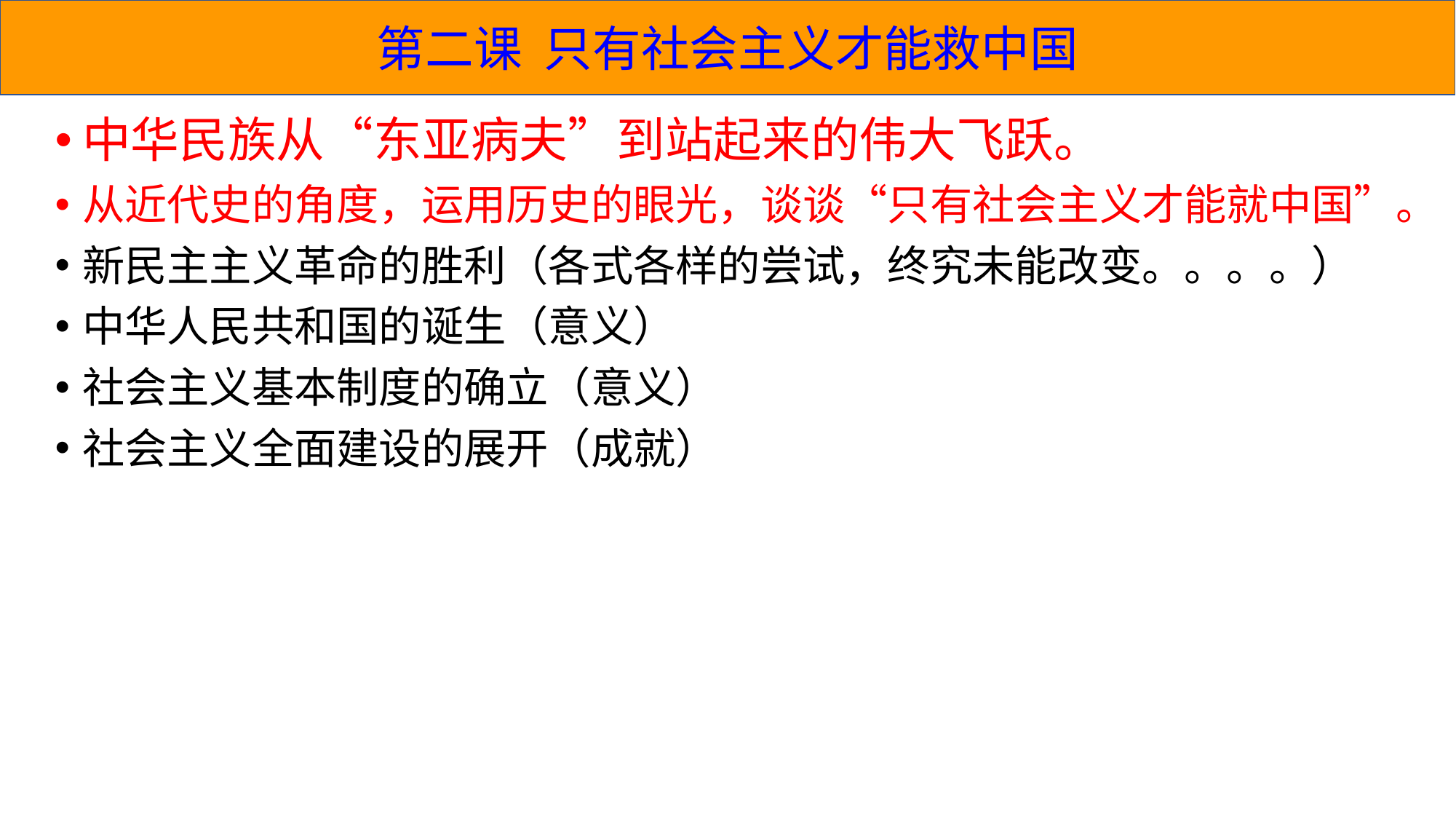

第二课  只有社会主义才能救中国
中华民族从“东亚病夫”到站起来的伟大飞跃。
从近代史的角度，运用历史的眼光，谈谈“只有社会主义才能就中国”。
新民主主义革命的胜利（各式各样的尝试，终究未能改变。。。。）
中华人民共和国的诞生（意义）
社会主义基本制度的确立（意义）
社会主义全面建设的展开（成就）